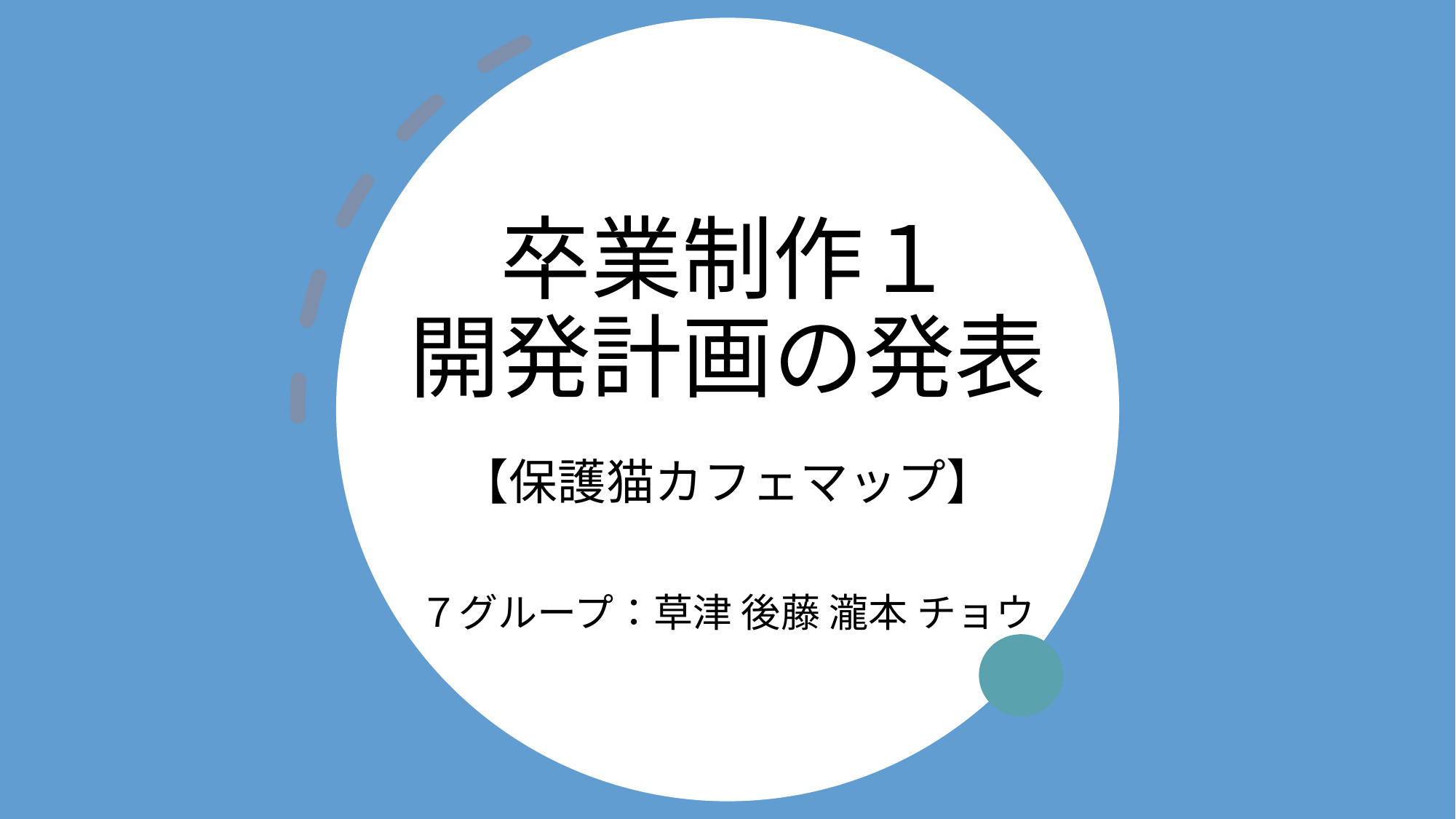

# 卒業制作１ 開発計画の発表
【保護猫カフェマップ】

７グループ：草津 後藤 瀧本 チョウ